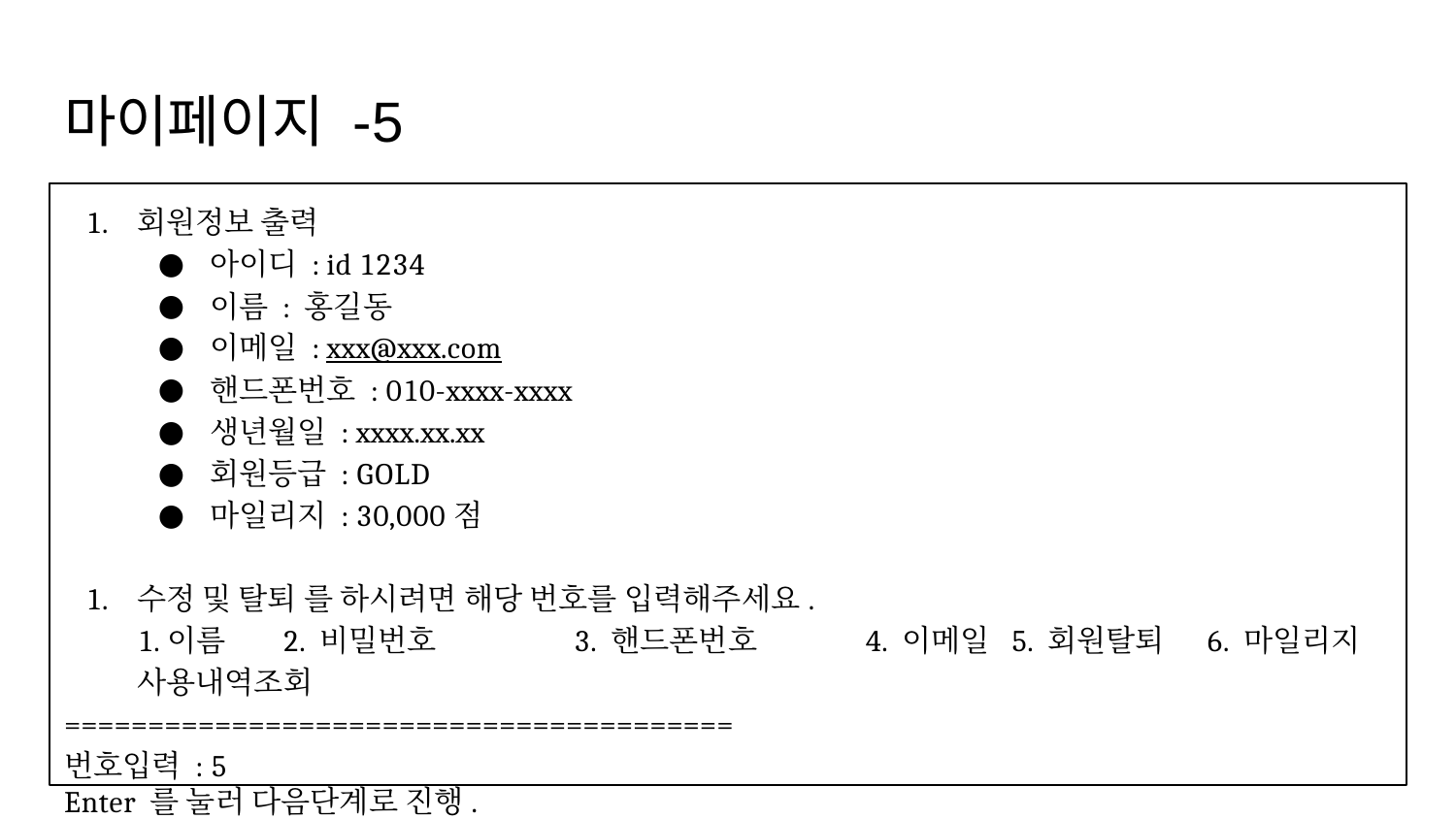

# 마이페이지 -5

회원정보 출력
아이디 : id 1234
이름 : 홍길동
이메일 : xxx@xxx.com
핸드폰번호 : 010-xxxx-xxxx
생년월일 : xxxx.xx.xx
회원등급 : GOLD
마일리지 : 30,000점

수정 및 탈퇴 를 하시려면 해당 번호를 입력해주세요.
1.이름	2. 비밀번호	3. 핸드폰번호	4. 이메일	5. 회원탈퇴     6. 마일리지 사용내역조회
========================================
번호입력 : 5
Enter 를 눌러 다음단계로 진행.